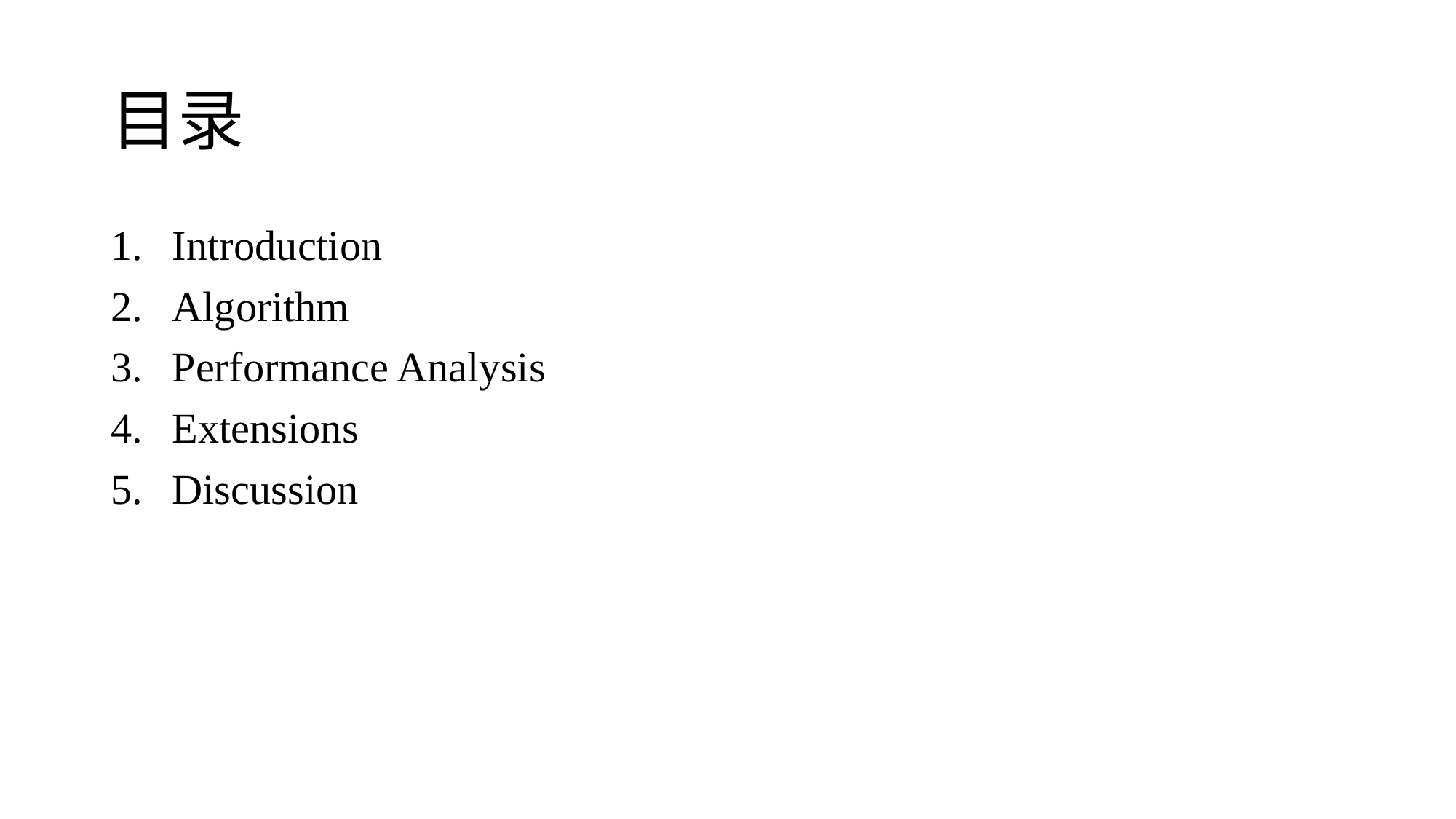

# 目录
Introduction
Algorithm
Performance Analysis
Extensions
Discussion